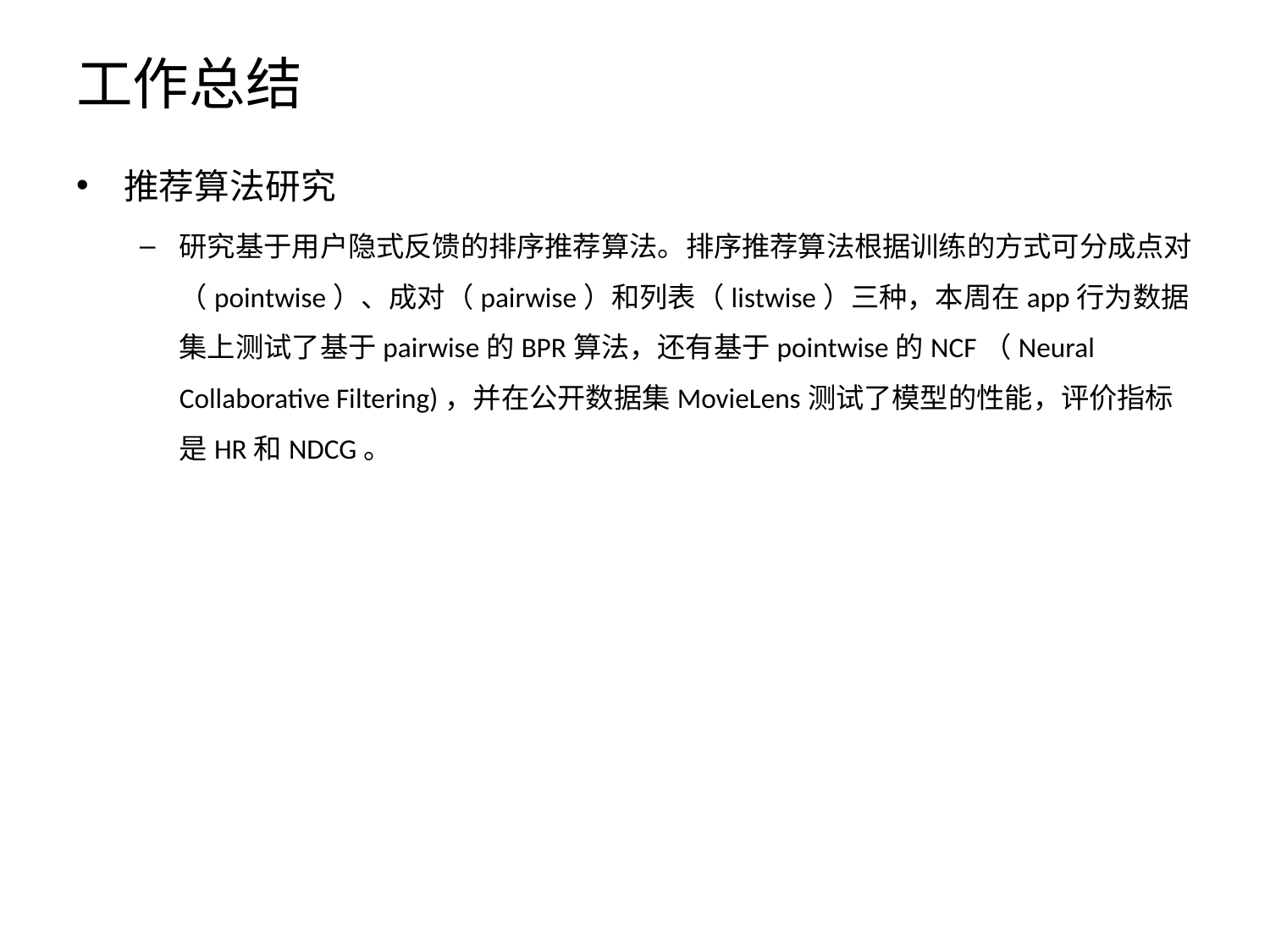

# 工作总结
推荐算法研究
研究基于用户隐式反馈的排序推荐算法。排序推荐算法根据训练的方式可分成点对（pointwise）、成对（pairwise）和列表（listwise）三种，本周在app行为数据集上测试了基于pairwise的BPR算法，还有基于pointwise的NCF（Neural  Collaborative Filtering)，并在公开数据集MovieLens测试了模型的性能，评价指标是HR和NDCG。